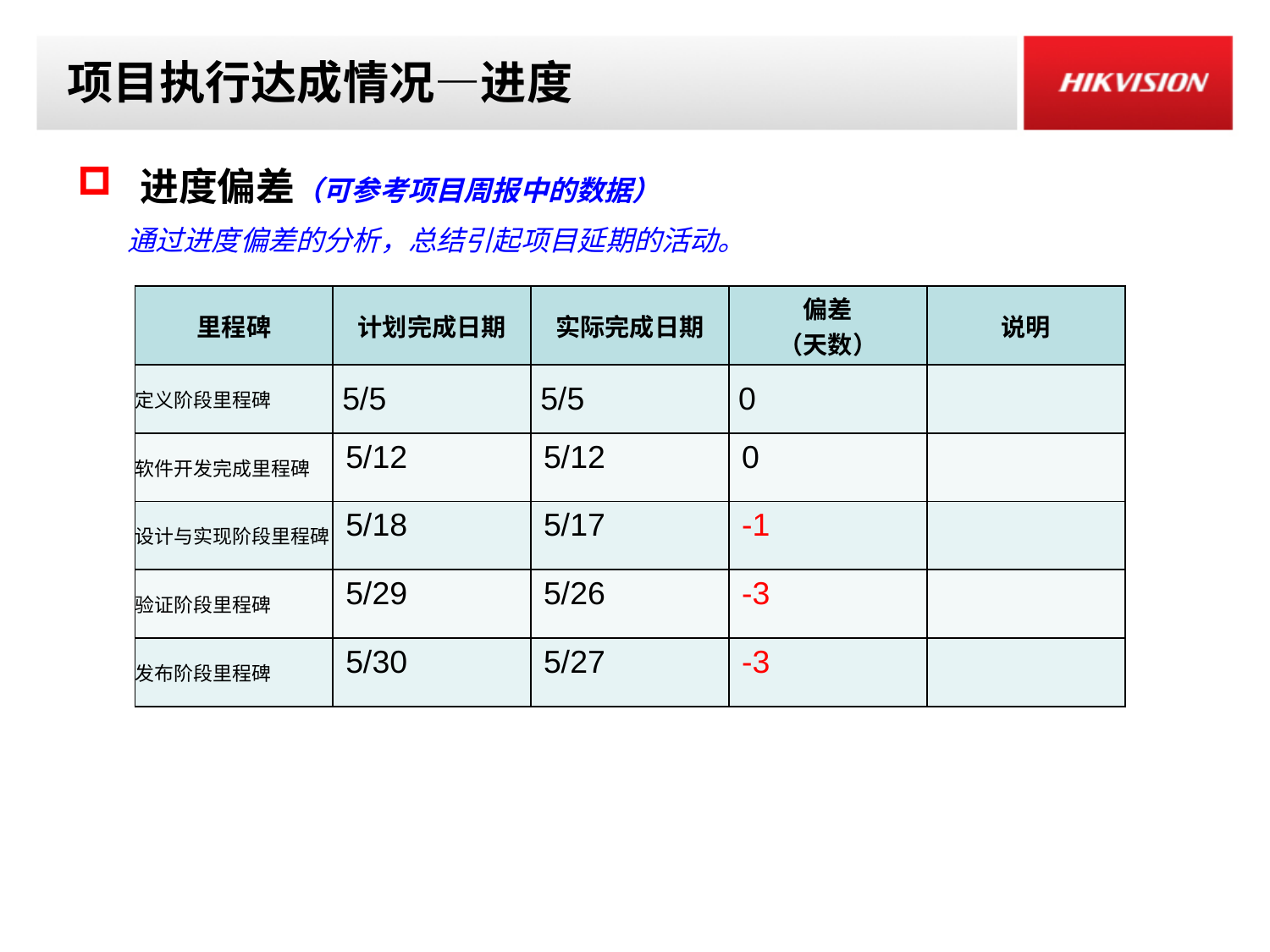

# 项目执行达成情况—进度
  进度偏差（可参考项目周报中的数据）
通过进度偏差的分析，总结引起项目延期的活动。
| 里程碑 | 计划完成日期 | 实际完成日期 | 偏差 （天数） | 说明 |
| --- | --- | --- | --- | --- |
| 定义阶段里程碑 | 5/5 | 5/5 | 0 |  |
| 软件开发完成里程碑 | 5/12 | 5/12 | 0 |  |
| 设计与实现阶段里程碑 | 5/18 | 5/17 | -1 |  |
| 验证阶段里程碑 | 5/29 | 5/26 | -3 |  |
| 发布阶段里程碑 | 5/30 | 5/27 | -3 |  |